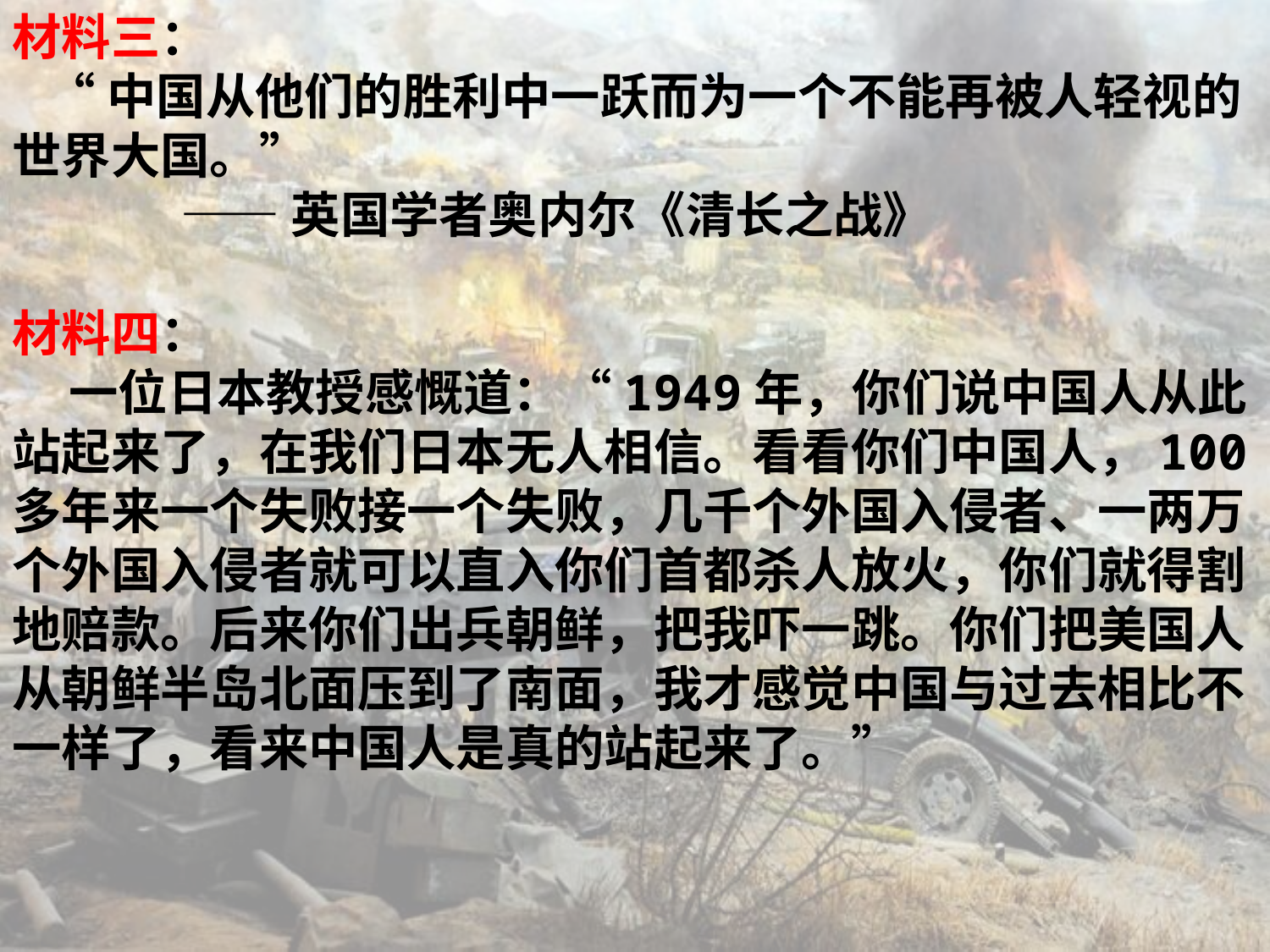

材料三：
   “中国从他们的胜利中一跃而为一个不能再被人轻视的世界大国。”
               ——英国学者奥内尔《清长之战》

材料四：
    一位日本教授感慨道：“1949年，你们说中国人从此站起来了，在我们日本无人相信。看看你们中国人，100多年来一个失败接一个失败，几千个外国入侵者、一两万个外国入侵者就可以直入你们首都杀人放火，你们就得割地赔款。后来你们出兵朝鲜，把我吓一跳。你们把美国人从朝鲜半岛北面压到了南面，我才感觉中国与过去相比不一样了，看来中国人是真的站起来了。”